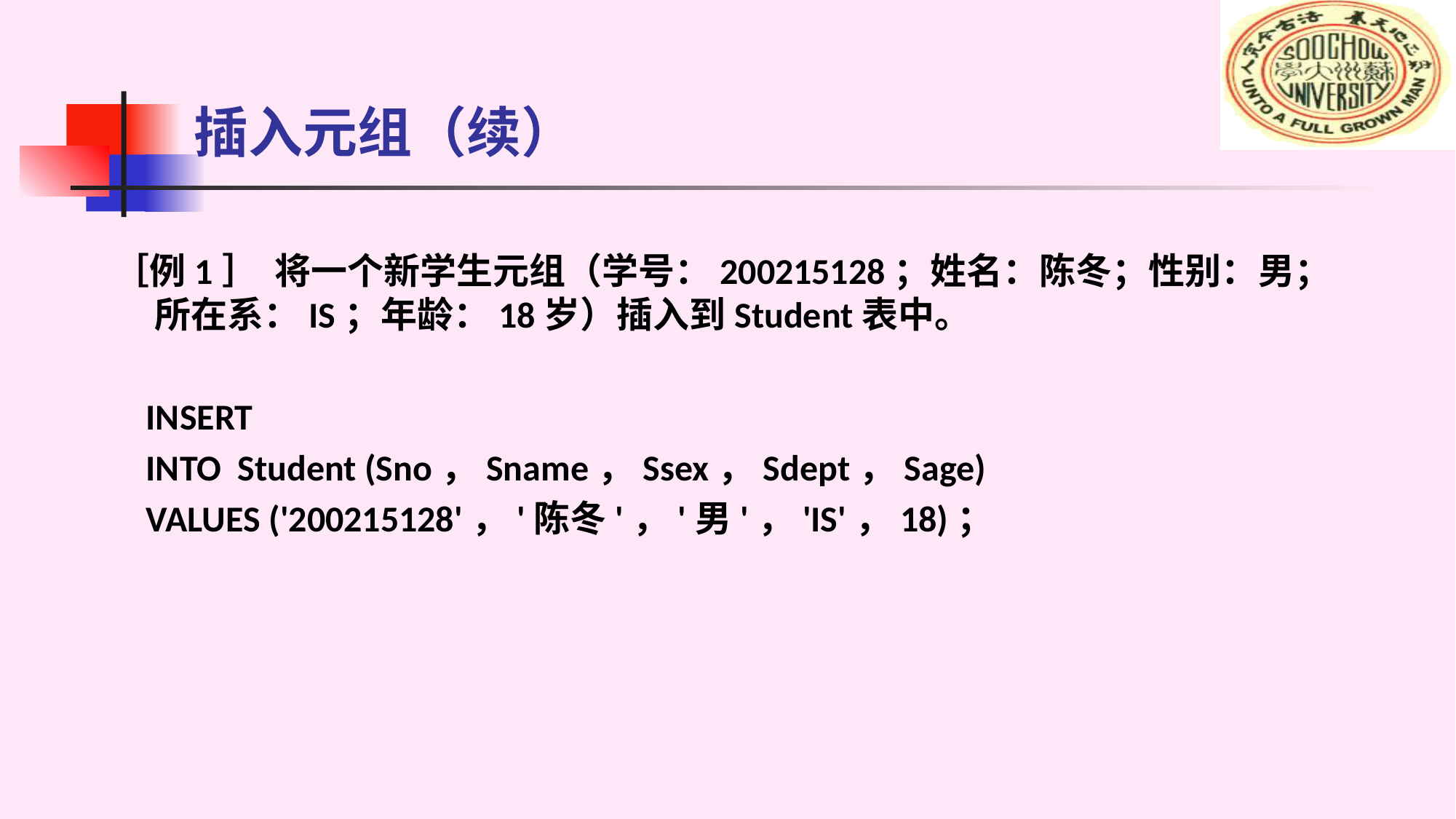

# 插入元组（续）
［例1］  将一个新学生元组（学号：200215128；姓名：陈冬；性别：男；所在系：IS；年龄：18岁）插入到Student表中。

    INSERT
    INTO  Student (Sno，Sname，Ssex，Sdept，Sage)
    VALUES ('200215128'，'陈冬'，'男'，'IS'，18)；